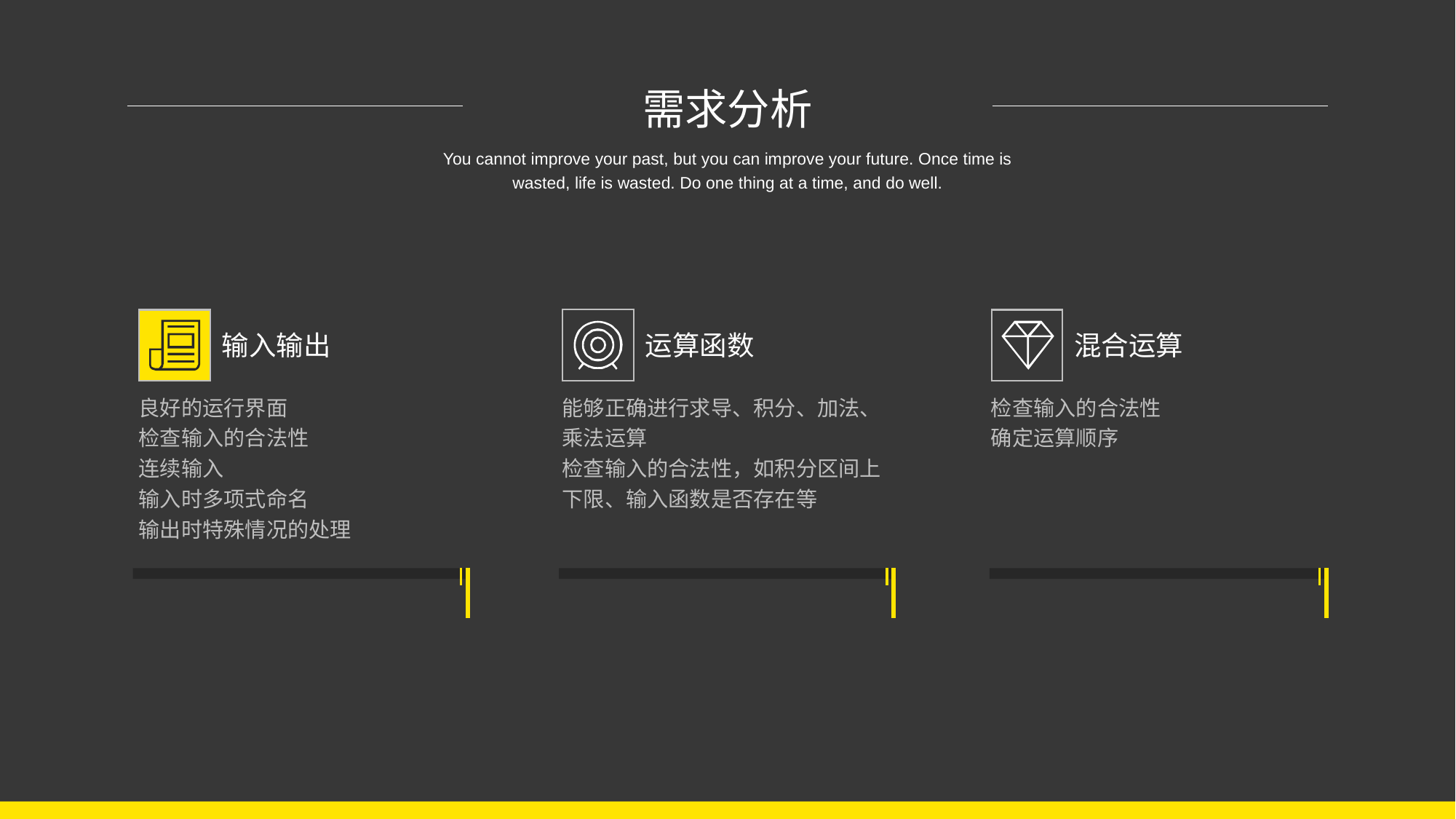

需求分析
You cannot improve your past, but you can improve your future. Once time is wasted, life is wasted. Do one thing at a time, and do well.

运算函数
能够正确进行求导、积分、加法、乘法运算
检查输入的合法性，如积分区间上下限、输入函数是否存在等

混合运算
检查输入的合法性
确定运算顺序

输入输出
良好的运行界面
检查输入的合法性
连续输入
输入时多项式命名
输出时特殊情况的处理